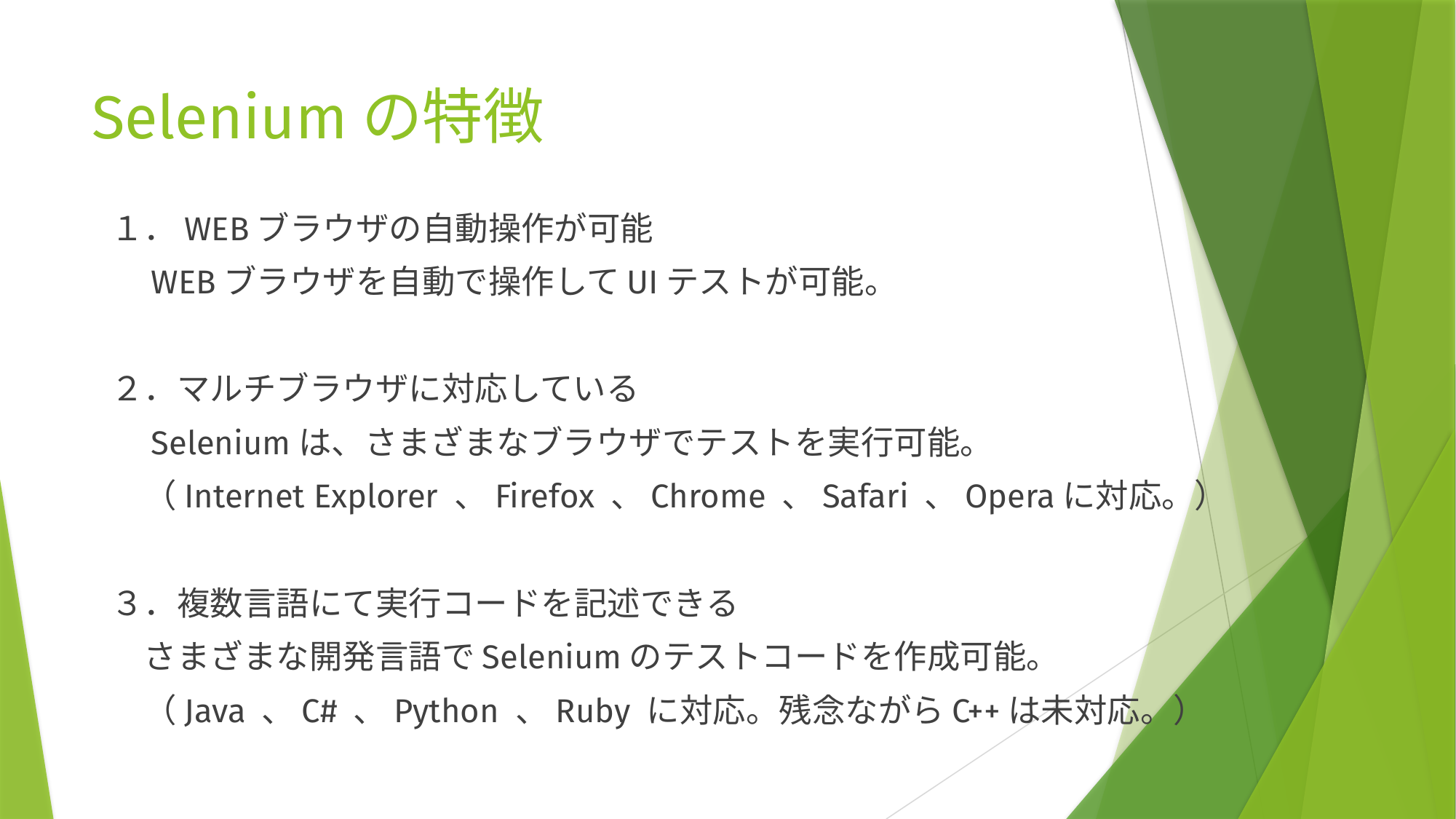

# Seleniumの特徴
１．WEBブラウザの自動操作が可能
　WEBブラウザを自動で操作してUIテストが可能。

２．マルチブラウザに対応している
　Seleniumは、さまざまなブラウザでテストを実行可能。
　（Internet Explorer 、Firefox 、Chrome 、Safari 、Operaに対応。）

３．複数言語にて実行コードを記述できる
　さまざまな開発言語でSeleniumのテストコードを作成可能。
　（Java 、C# 、Python 、Ruby に対応。残念ながらC++は未対応。）